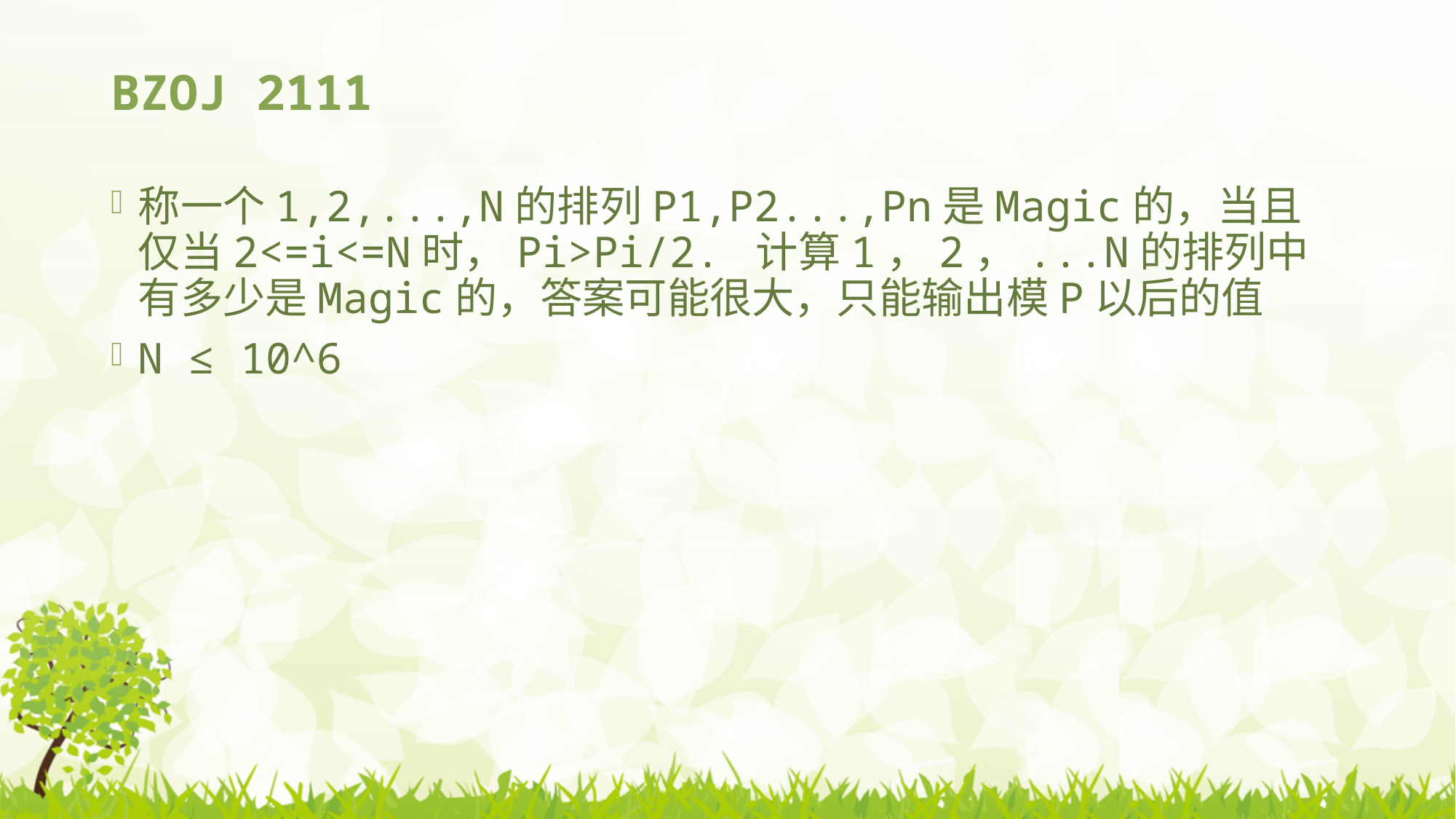

# BZOJ 2111
称一个1,2,...,N的排列P1,P2...,Pn是Magic的，当且仅当2<=i<=N时，Pi>Pi/2. 计算1，2，...N的排列中有多少是Magic的，答案可能很大，只能输出模P以后的值
N ≤ 10^6